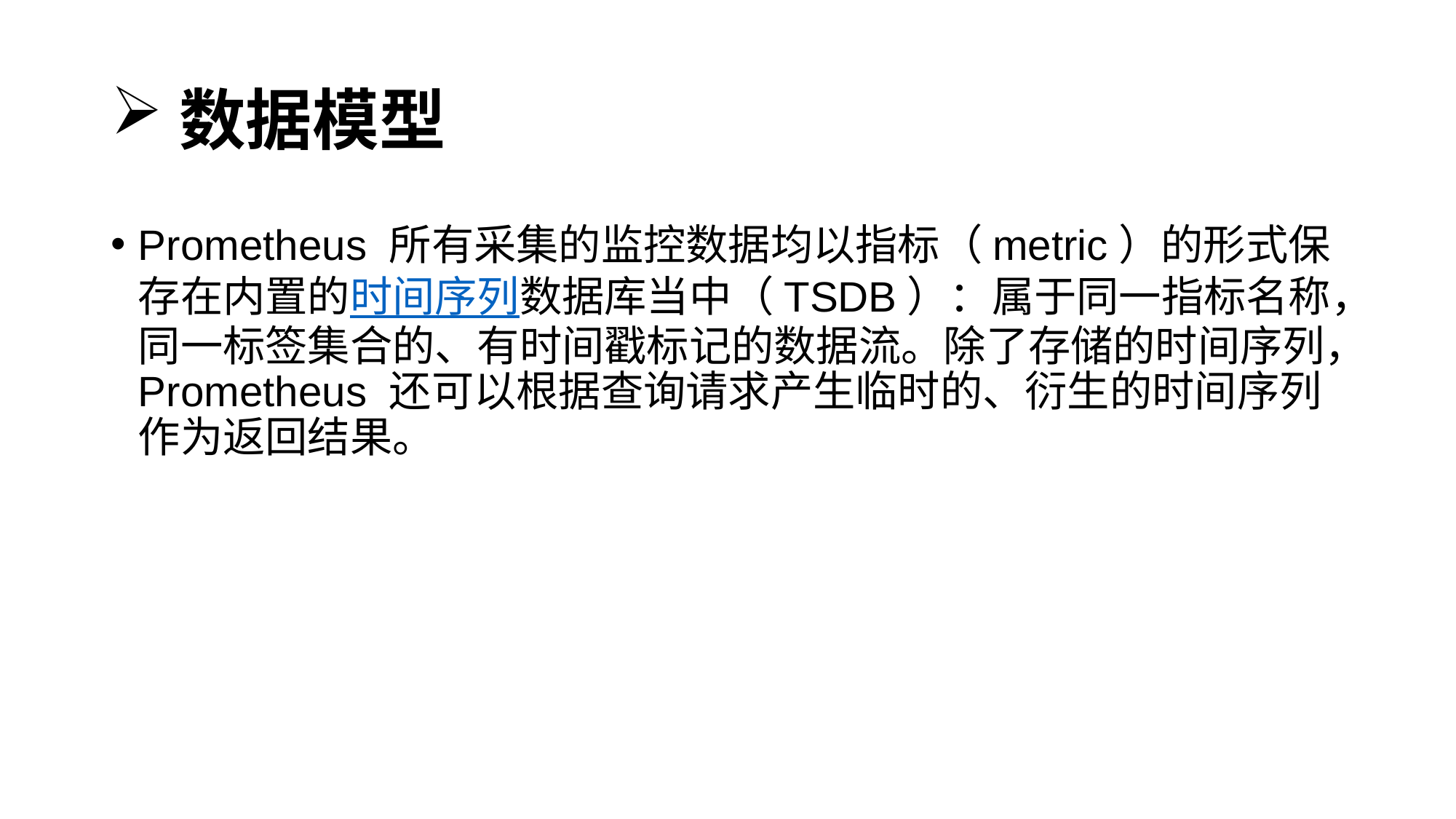

# 数据模型
Prometheus 所有采集的监控数据均以指标（metric）的形式保存在内置的时间序列数据库当中（TSDB）：属于同一指标名称，同一标签集合的、有时间戳标记的数据流。除了存储的时间序列，Prometheus 还可以根据查询请求产生临时的、衍生的时间序列作为返回结果。